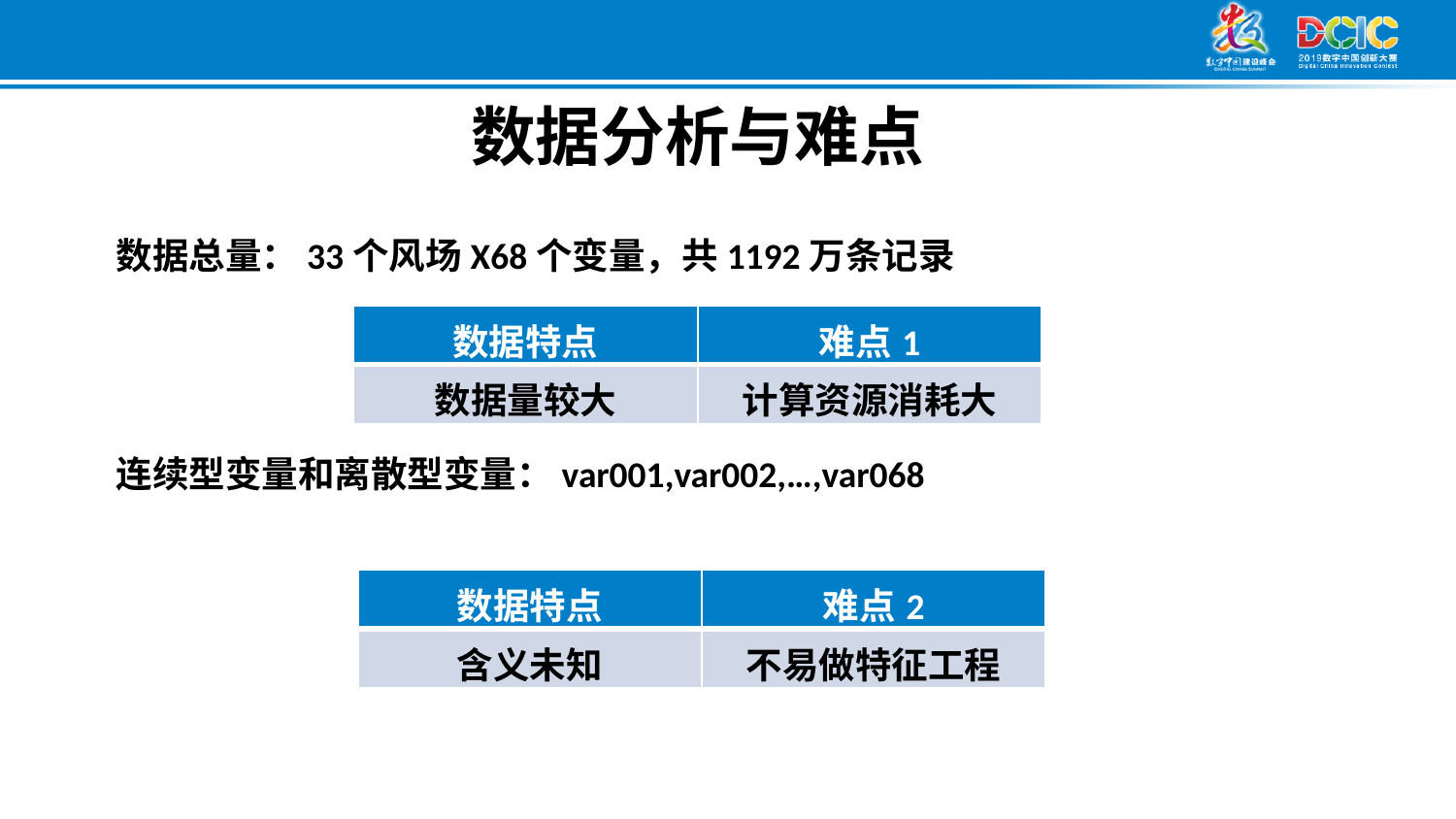

数据分析与难点
数据总量：33个风场X68个变量，共1192万条记录

连续型变量和离散型变量：var001,var002,…,var068

| 数据特点 | 难点1 |
| --- | --- |
| 数据量较大 | 计算资源消耗大 |
| 数据特点 | 难点2 |
| --- | --- |
| 含义未知 | 不易做特征工程 |